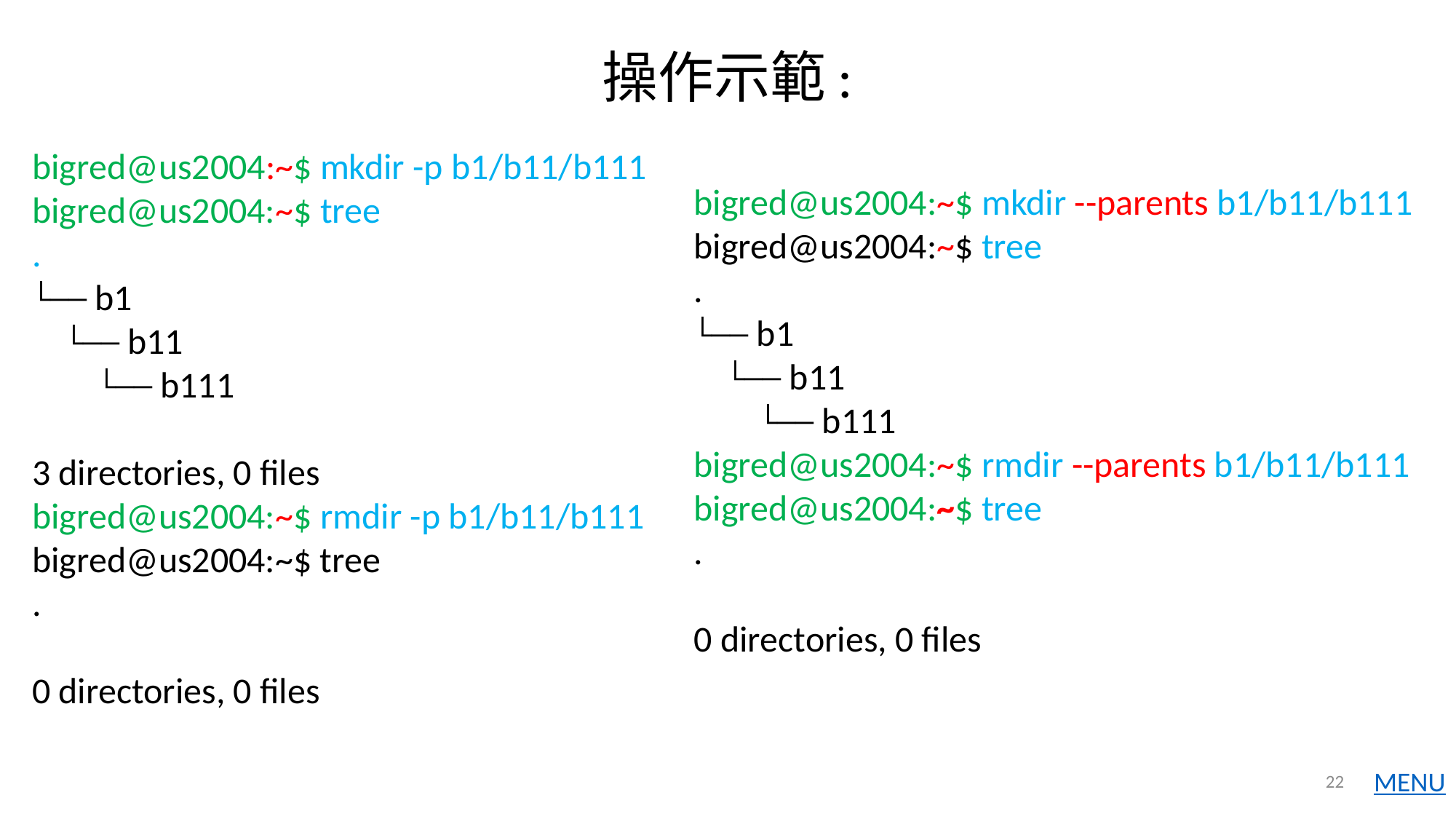

# 操作示範:
bigred@us2004:~$ mkdir -p b1/b11/b111
bigred@us2004:~$ tree
.
└── b1
    └── b11
        └── b111

3 directories, 0 files
bigred@us2004:~$ rmdir -p b1/b11/b111
bigred@us2004:~$ tree
.

0 directories, 0 files

bigred@us2004:~$ mkdir --parents b1/b11/b111
bigred@us2004:~$ tree
.
└── b1
    └── b11
        └── b111
bigred@us2004:~$ rmdir --parents b1/b11/b111
bigred@us2004:~$ tree
.

0 directories, 0 files
22